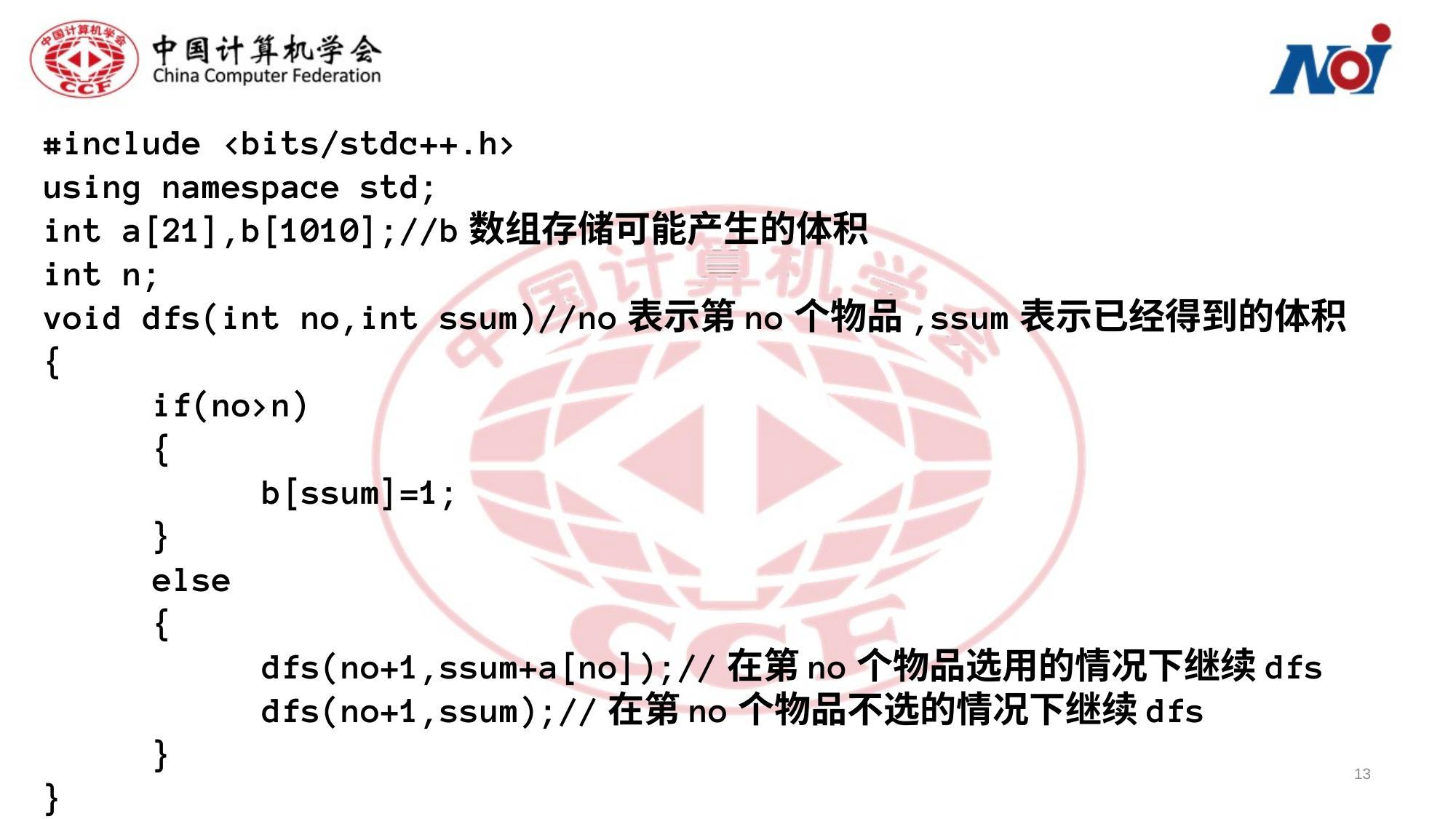

#include <bits/stdc++.h>
using namespace std;
int a[21],b[1010];//b数组存储可能产生的体积
int n;
void dfs(int no,int ssum)//no表示第no个物品,ssum表示已经得到的体积
{
	if(no>n)
	{
		b[ssum]=1;
	}
	else
	{
		dfs(no+1,ssum+a[no]);//在第no个物品选用的情况下继续dfs
		dfs(no+1,ssum);//在第no个物品不选的情况下继续dfs
	}
}
13